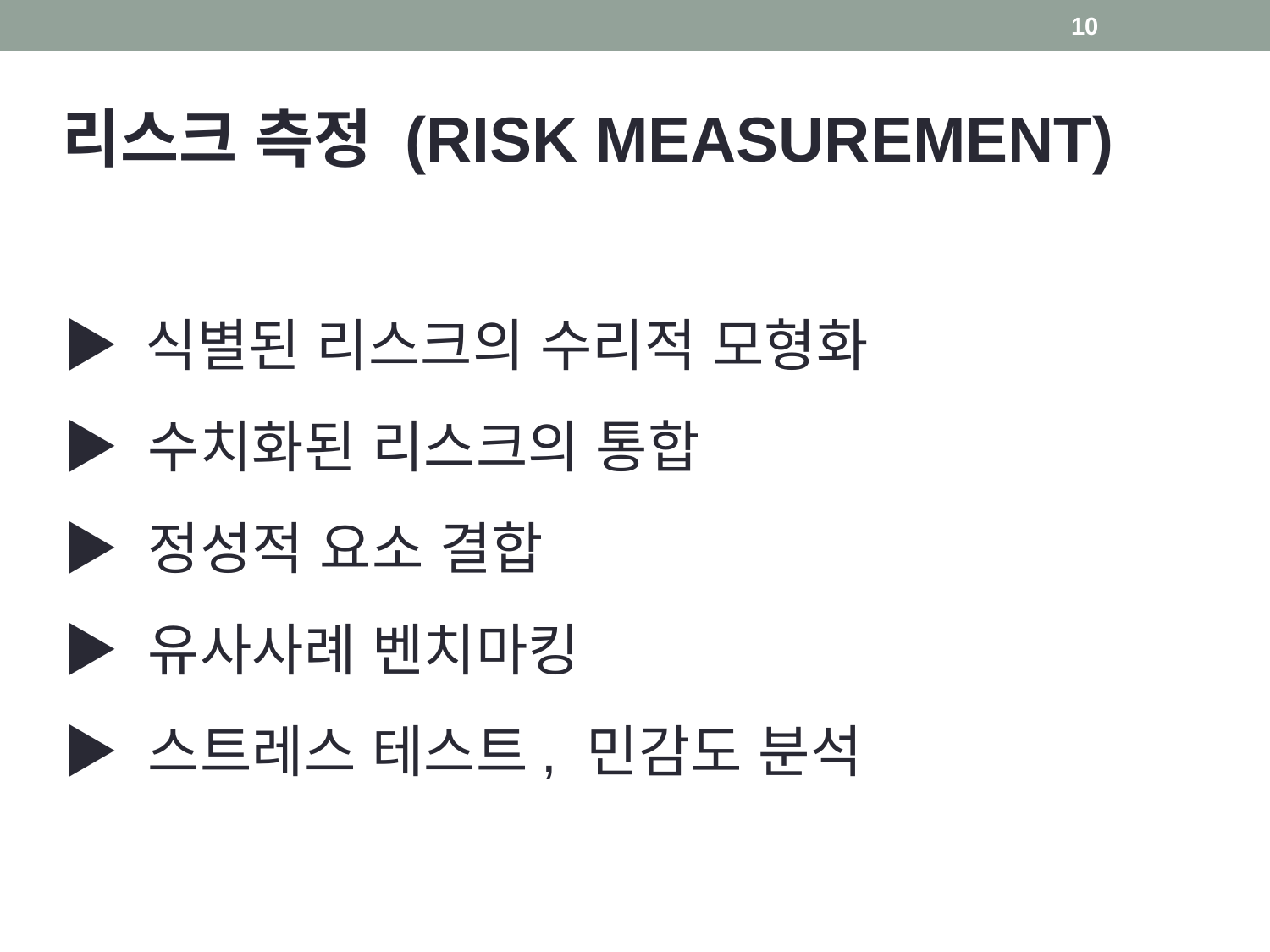

10
리스크 측정 (RISK MEASUREMENT)
▶ 식별된 리스크의 수리적 모형화
▶ 수치화된 리스크의 통합
▶ 정성적 요소 결합
▶ 유사사례 벤치마킹
▶ 스트레스 테스트, 민감도 분석